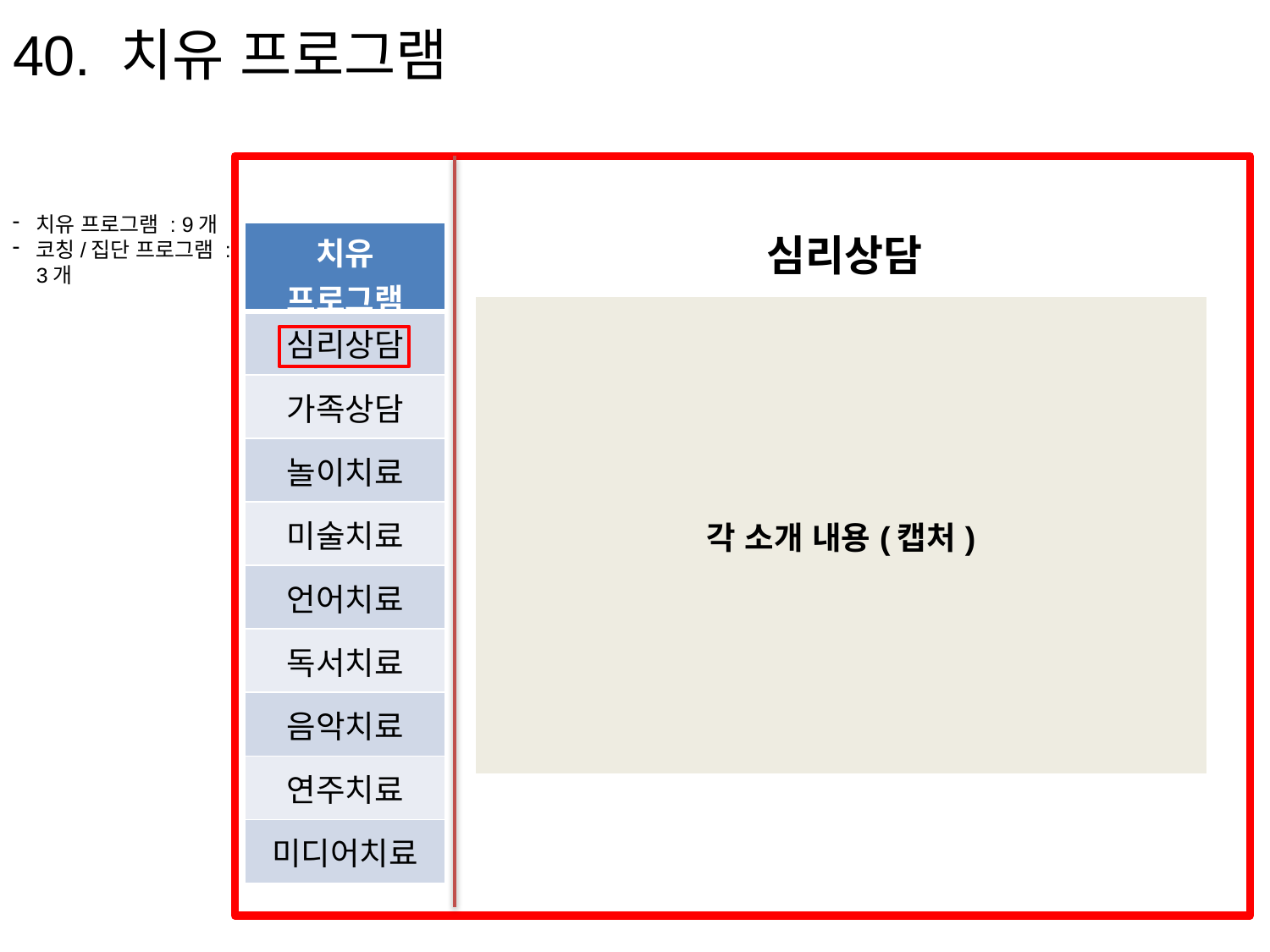

40. 치유 프로그램

치유 프로그램 : 9개
코칭/집단 프로그램 : 3개
심리상담
| 치유 프로그램 |
| --- |
| 심리상담 |
| 가족상담 |
| 놀이치료 |
| 미술치료 |
| 언어치료 |
| 독서치료 |
| 음악치료 |
| 연주치료 |
| 미디어치료 |
| 각 소개 내용(캡처) |
| --- |